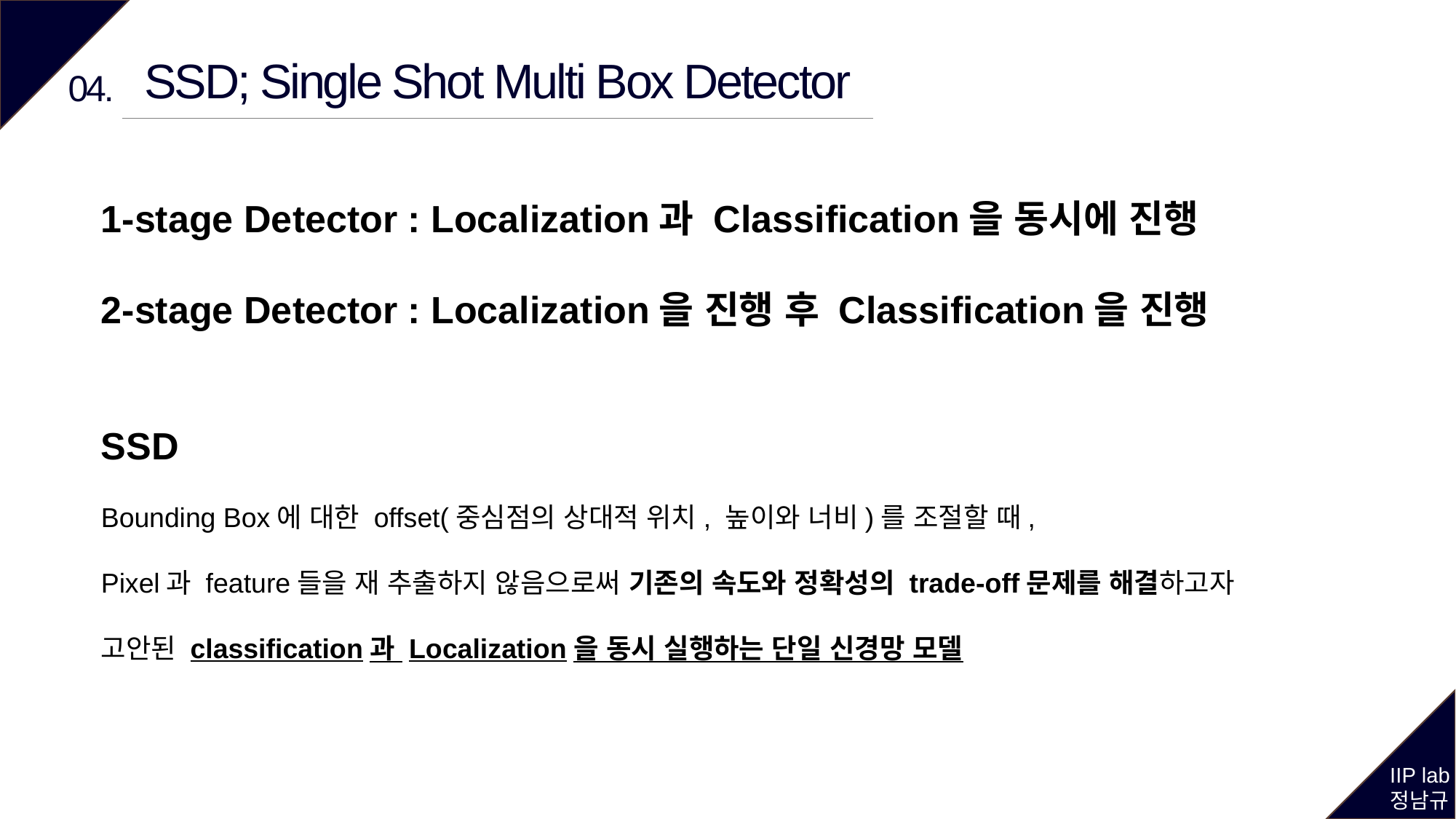

SSD; Single Shot Multi Box Detector
04.
1-stage Detector : Localization과 Classification을 동시에 진행

2-stage Detector : Localization을 진행 후 Classification을 진행

SSD

Bounding Box에 대한 offset(중심점의 상대적 위치, 높이와 너비)를 조절할 때,

Pixel과 feature들을 재 추출하지 않음으로써 기존의 속도와 정확성의 trade-off문제를 해결하고자

고안된 classification과 Localization을 동시 실행하는 단일 신경망 모델
IIP lab
정남규